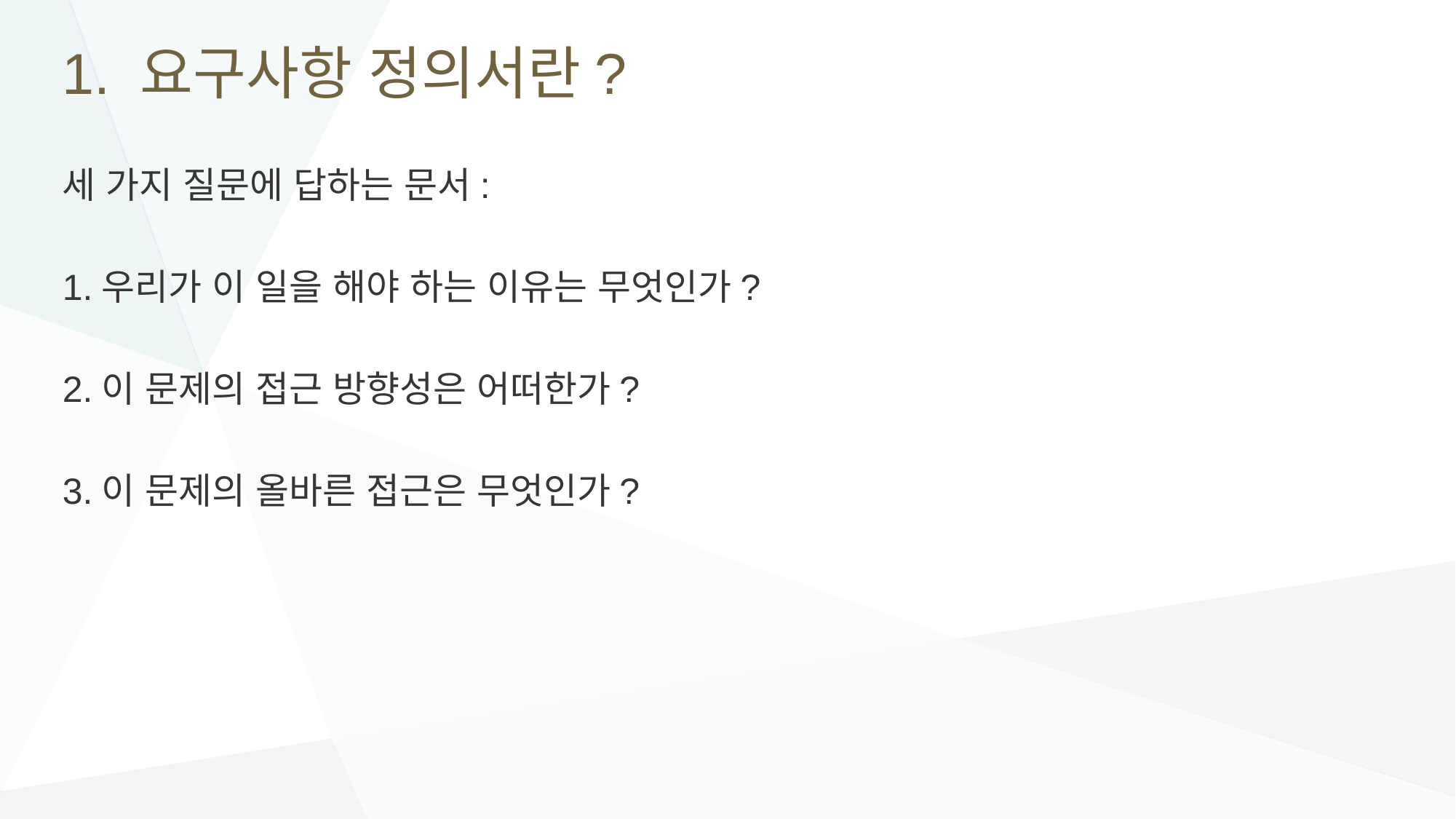

# 1. 요구사항 정의서란?
세 가지 질문에 답하는 문서:

1.우리가 이 일을 해야 하는 이유는 무엇인가?

2.이 문제의 접근 방향성은 어떠한가?

3.이 문제의 올바른 접근은 무엇인가?